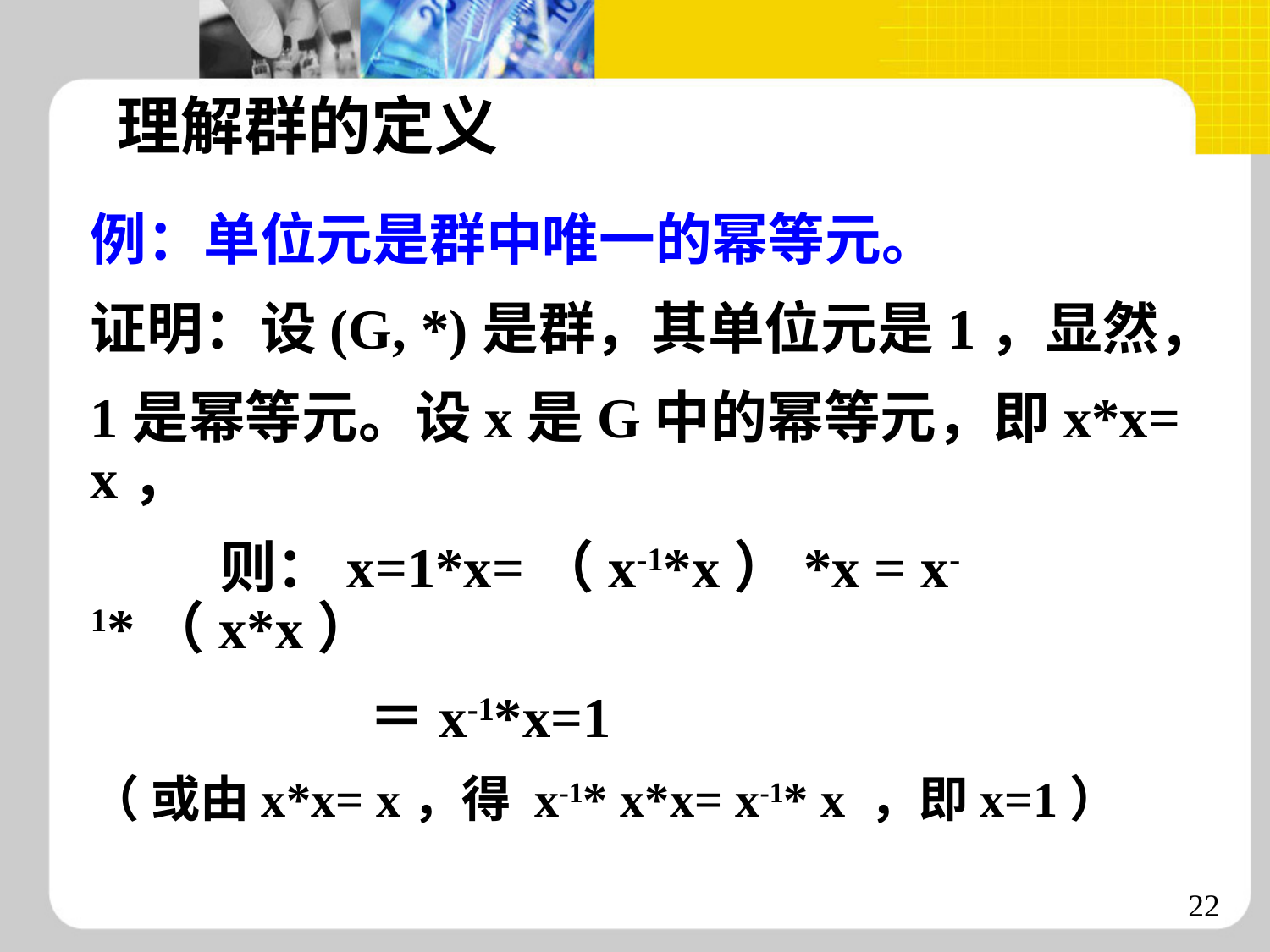

理解群的定义
例：单位元是群中唯一的幂等元。
证明：设(G, *)是群，其单位元是1，显然，
1是幂等元。设x是G中的幂等元，即x*x= x，
         则：x=1*x=（x-1*x）*x = x-1*（x*x）
 　　　　  ＝x-1*x=1
（ 或由x*x= x，得 x-1* x*x= x-1* x ，即x=1）

22